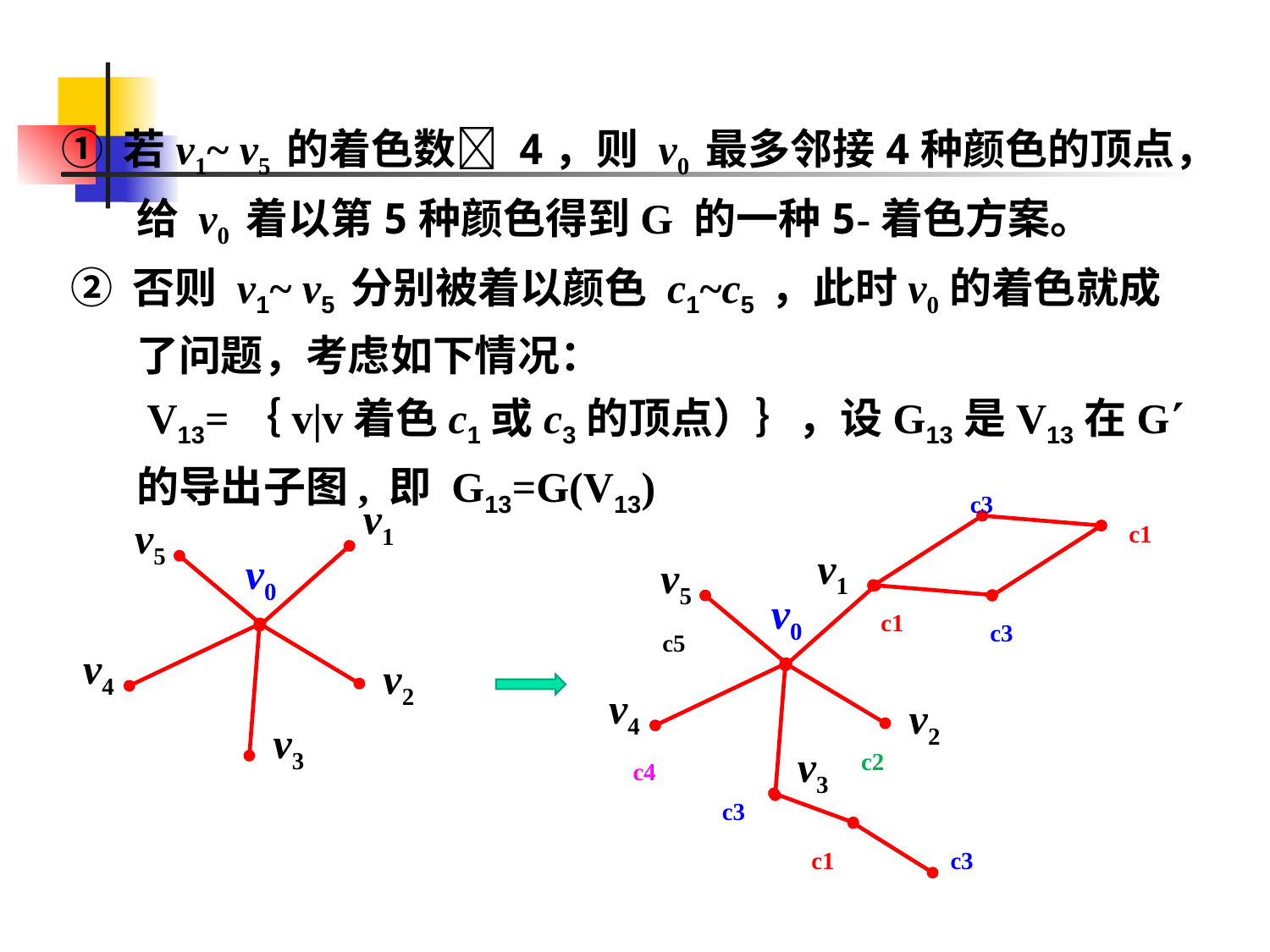

① 若v1~ v5 的着色数≤ 4，则 v0 最多邻接4种颜色的顶点，给 v0 着以第5种颜色得到G 的一种5-着色方案。
  ② 否则 v1~ v5 分别被着以颜色 c1~c5 ，此时v0的着色就成了问题，考虑如下情况：
         V13=｛v|v着色c1或c3的顶点）｝，设G13是V13在G′ 的导出子图, 即 G13=G(V13)
c3
c1

v1
v5

v0
c1

c3
c5

v2
c2
c4
v3
c3

c1
c3

v4
v1
v5

v0
v4
v2
v3